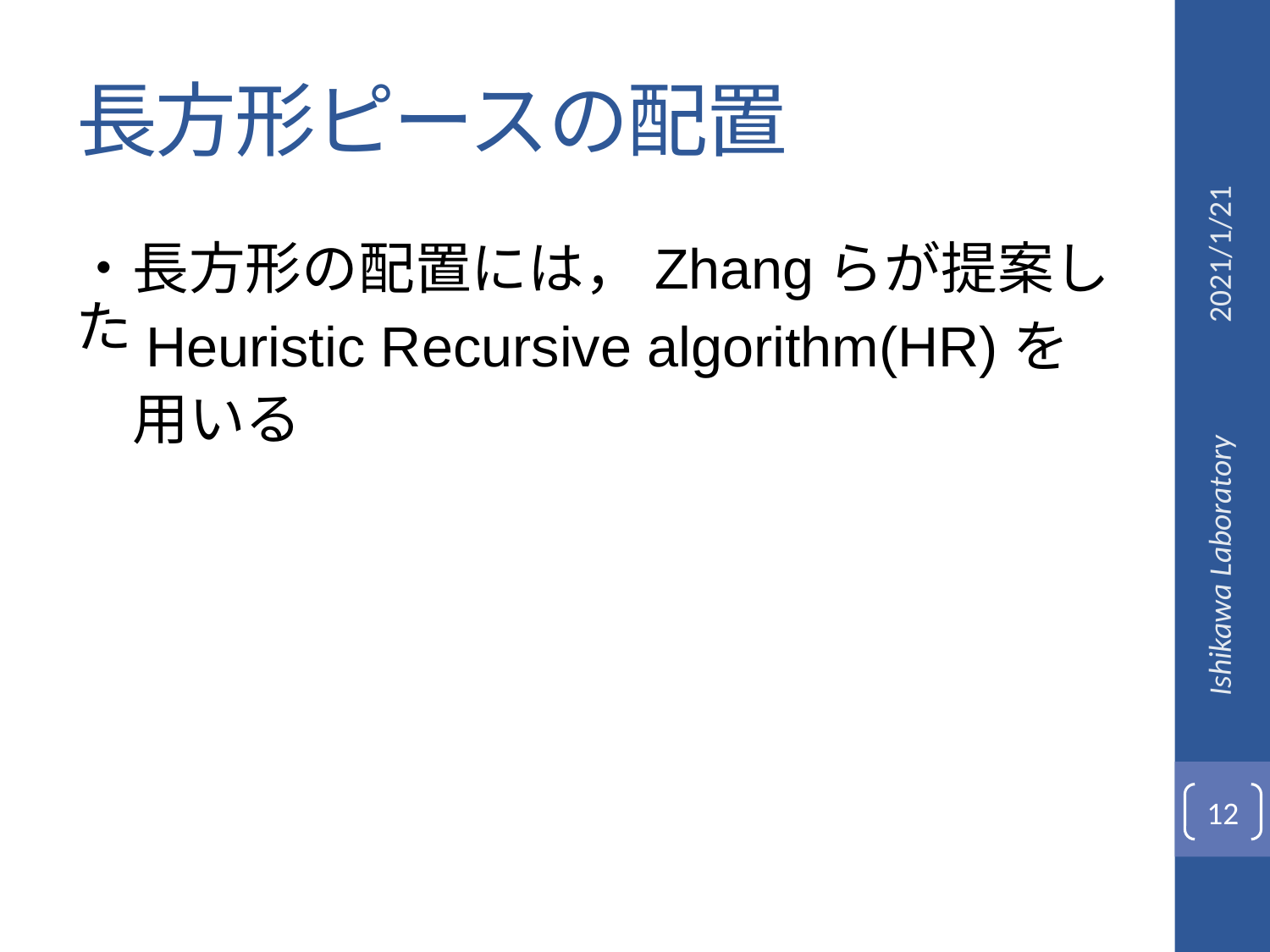

# 長方形ピースの配置
2021/1/21
・長方形の配置には，Zhangらが提案した
　Heuristic Recursive algorithm(HR)を
　用いる
Ishikawa Laboratory
12